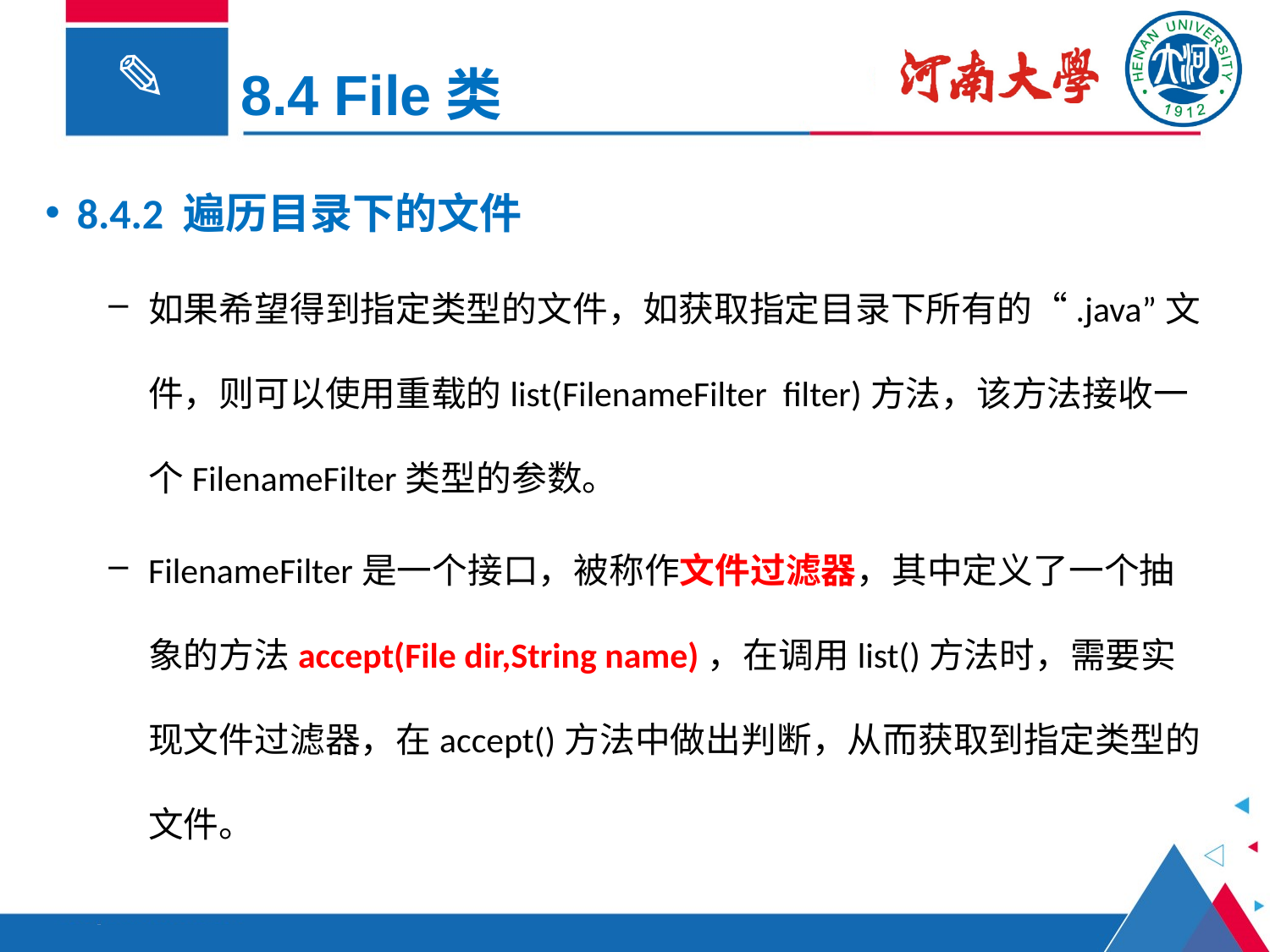

8.4 File类
8.4.2 遍历目录下的文件
如果希望得到指定类型的文件，如获取指定目录下所有的“.java”文件，则可以使用重载的list(FilenameFilter  filter)方法，该方法接收一个FilenameFilter类型的参数。
FilenameFilter是一个接口，被称作文件过滤器，其中定义了一个抽象的方法accept(File dir,String name)，在调用list()方法时，需要实现文件过滤器，在accept()方法中做出判断，从而获取到指定类型的文件。